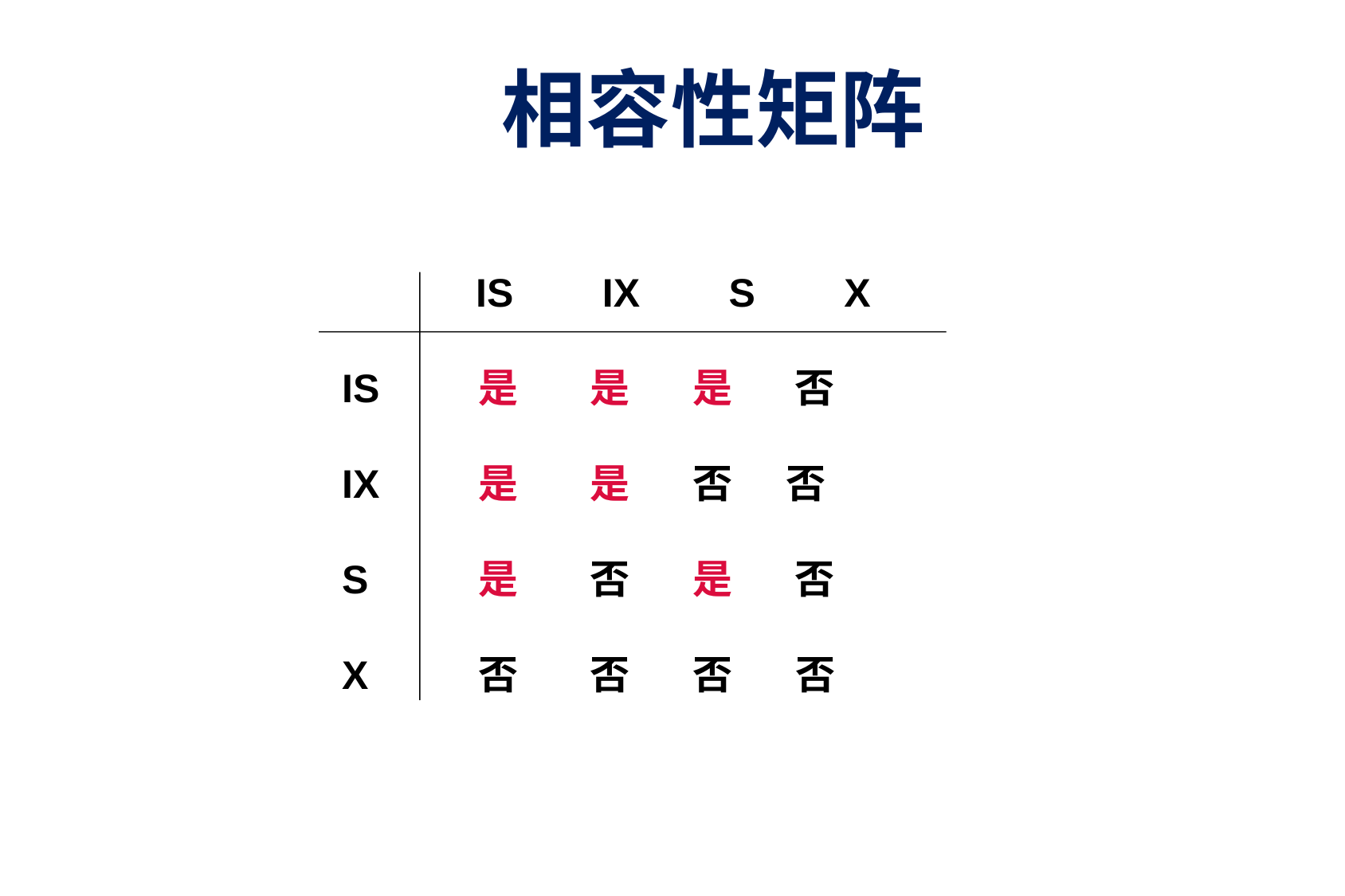

# 相容性矩阵

            IS        IX        S        X

IS        是        是       是       否

IX        是        是       否      否

S         是        否       是       否

X         否        否       否       否